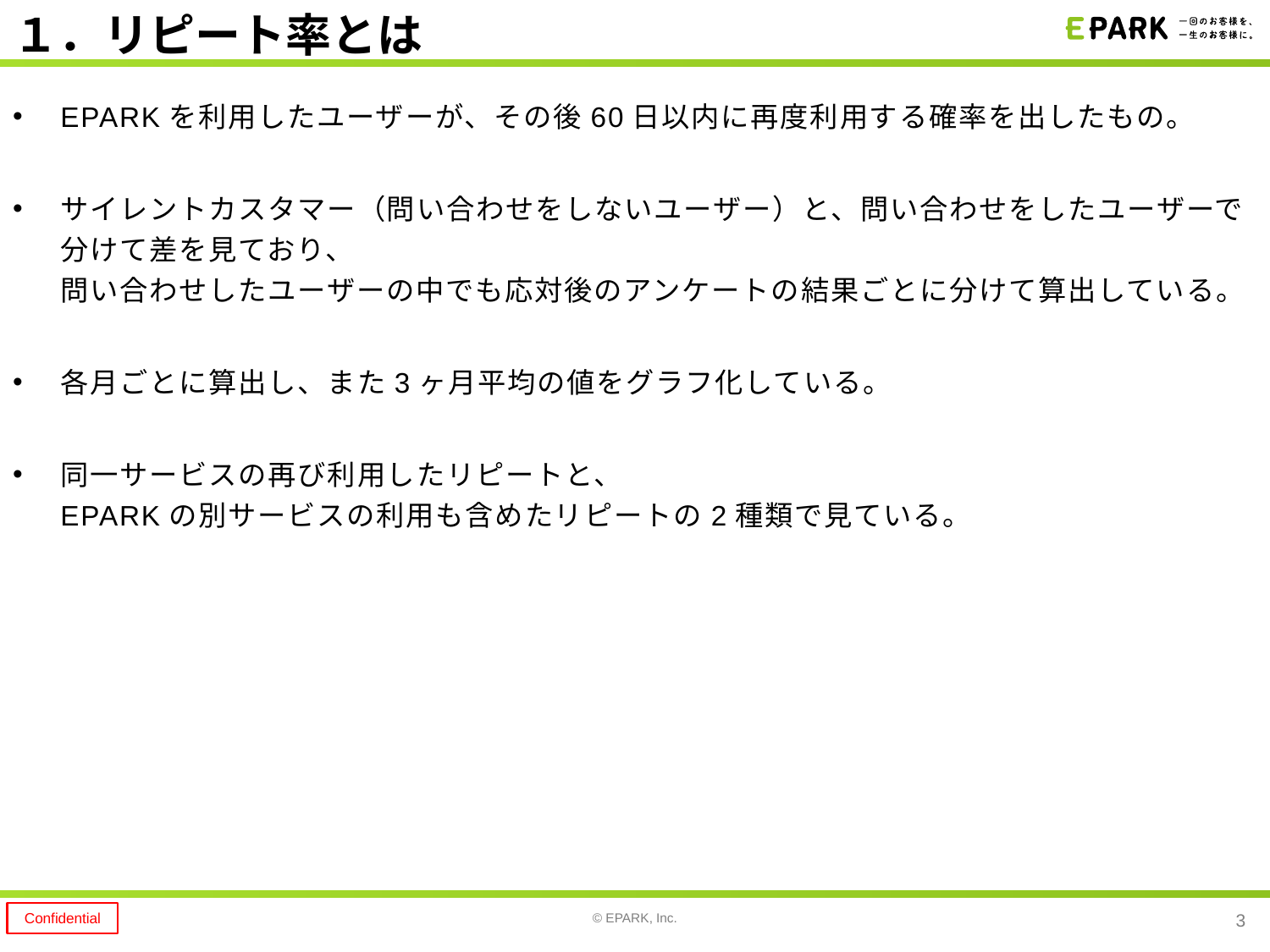

# １．リピート率とは
EPARKを利用したユーザーが、その後60日以内に再度利用する確率を出したもの。

サイレントカスタマー（問い合わせをしないユーザー）と、問い合わせをしたユーザーで分けて差を見ており、
問い合わせしたユーザーの中でも応対後のアンケートの結果ごとに分けて算出している。

各月ごとに算出し、また3ヶ月平均の値をグラフ化している。

同一サービスの再び利用したリピートと、
EPARKの別サービスの利用も含めたリピートの2種類で見ている。